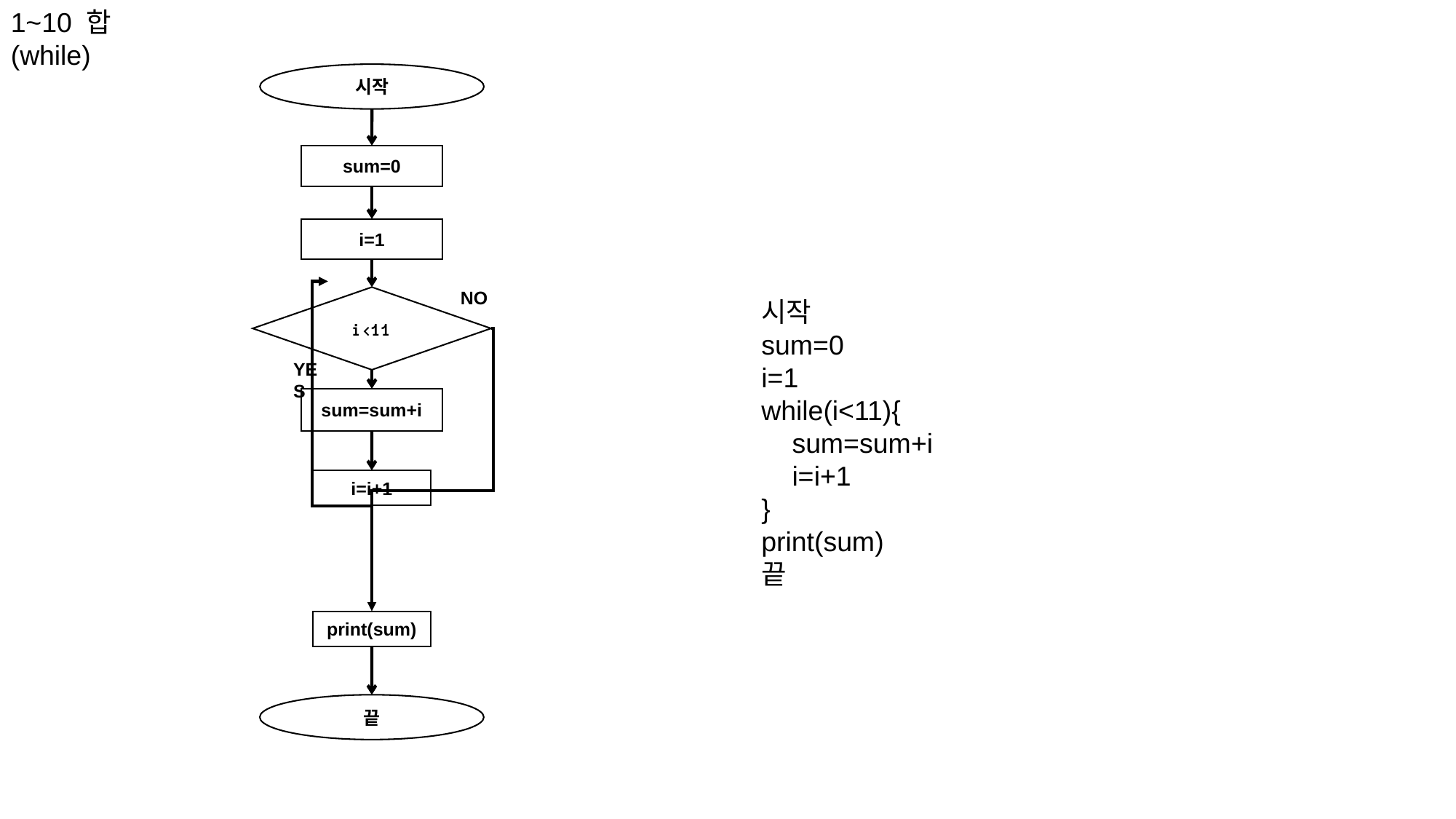

1~10 합(while)
시작
sum=0
i=1
NO
i<11
시작
sum=0
i=1
while(i<11){
    sum=sum+i
    i=i+1
}
print(sum)
끝
YES
sum=sum+i
i=i+1
print(sum)
끝